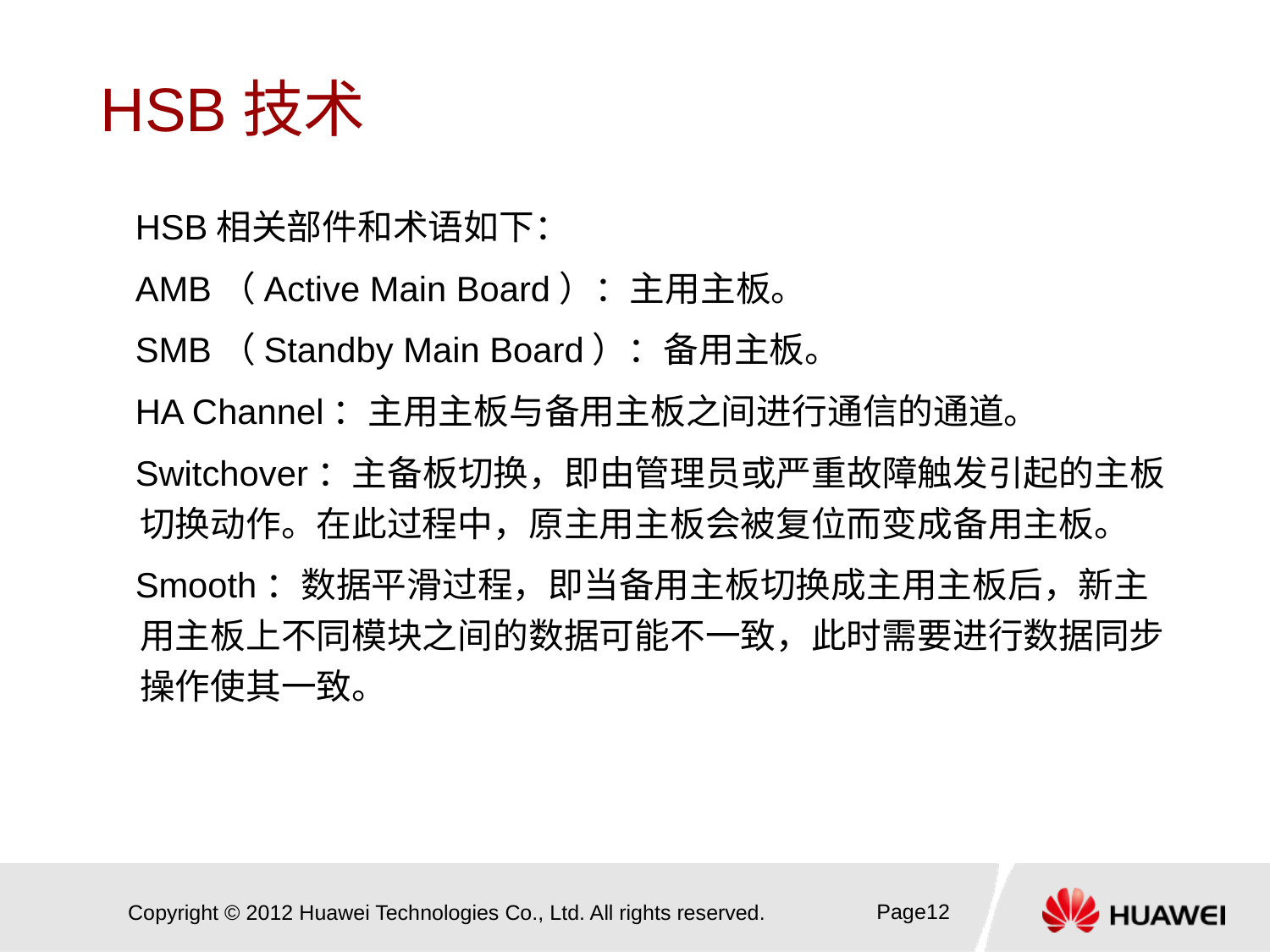

# HSB技术
HSB相关部件和术语如下：
AMB（Active Main Board）：主用主板。
SMB（Standby Main Board）：备用主板。
HA Channel：主用主板与备用主板之间进行通信的通道。
Switchover：主备板切换，即由管理员或严重故障触发引起的主板切换动作。在此过程中，原主用主板会被复位而变成备用主板。
Smooth：数据平滑过程，即当备用主板切换成主用主板后，新主用主板上不同模块之间的数据可能不一致，此时需要进行数据同步操作使其一致。
Page12